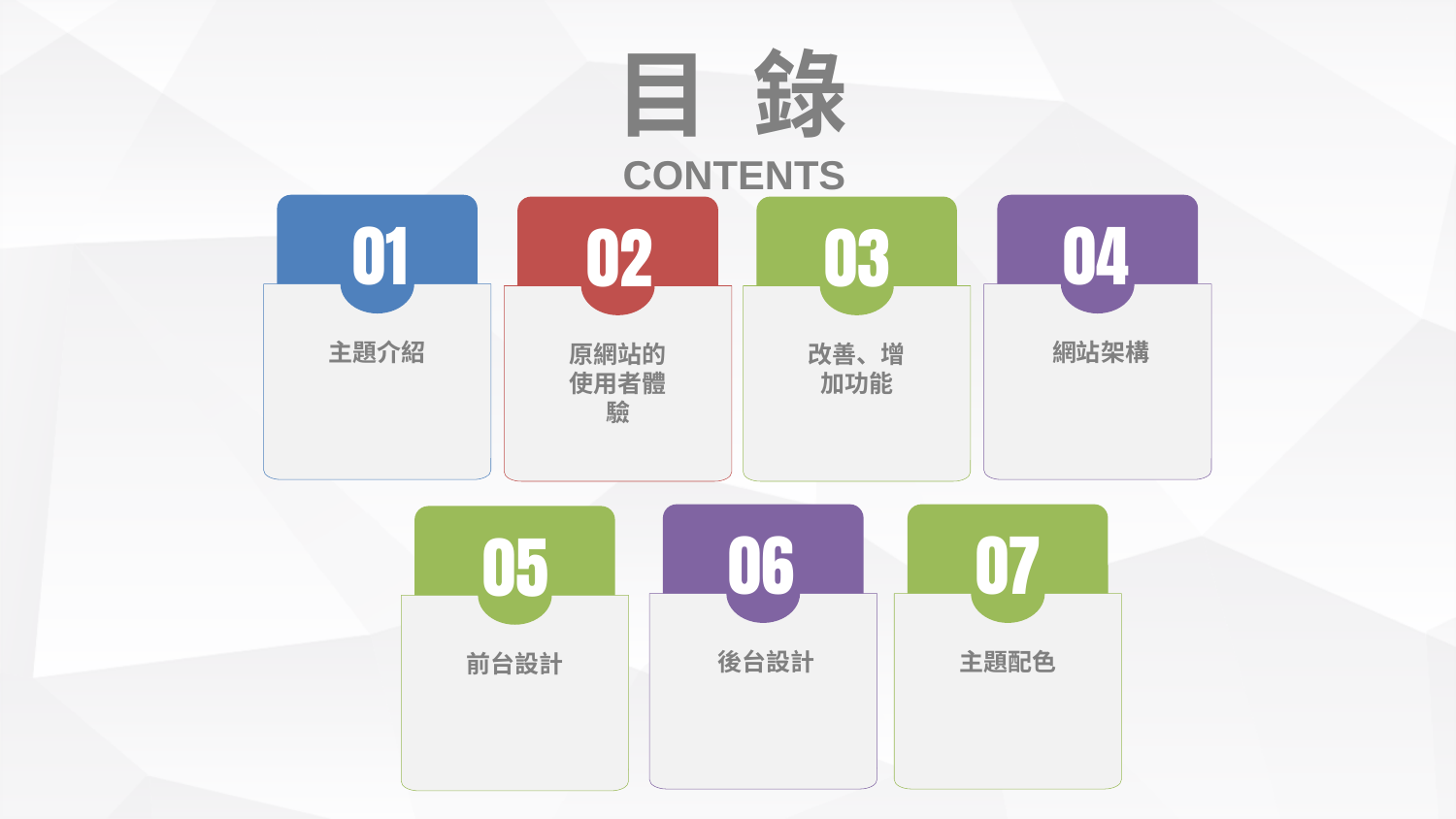

目  錄
CONTENTS

01

主題介紹

04

網站架構

02

原網站的使用者體驗

03

改善、增加功能

06

後台設計

07

主題配色

05

前台設計